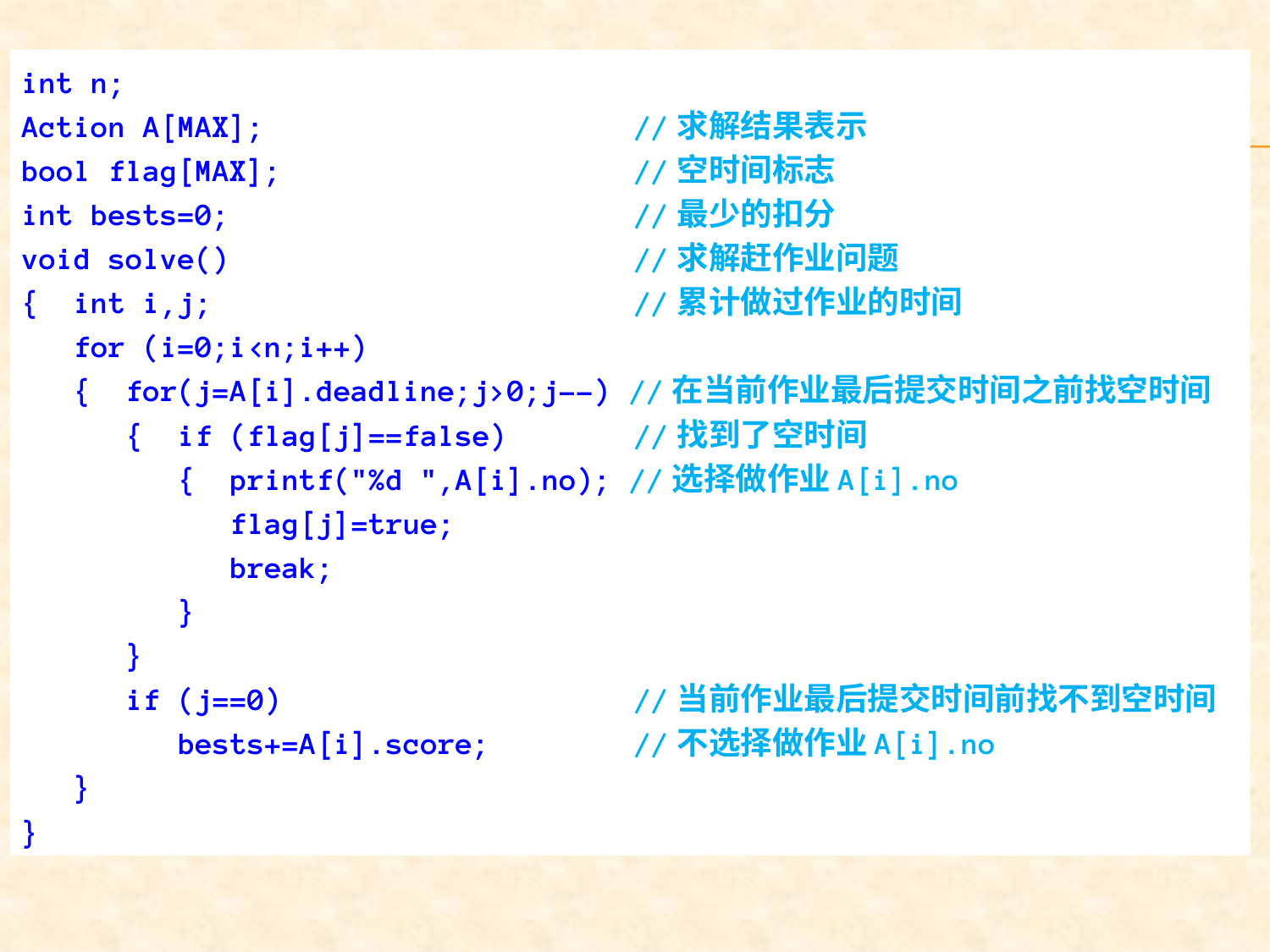

int n;
Action A[MAX];			      //求解结果表示
bool flag[MAX];		      //空时间标志
int bests=0;			      //最少的扣分
void solve()			      //求解赶作业问题
{  int i,j;			      //累计做过作业的时间
   for (i=0;i<n;i++)
   {  for(j=A[i].deadline;j>0;j--) //在当前作业最后提交时间之前找空时间
      {  if (flag[j]==false)	      //找到了空时间
         {  printf("%d ",A[i].no); //选择做作业A[i].no
            flag[j]=true;
            break;
         }
      }
      if (j==0)		      //当前作业最后提交时间前找不到空时间
         bests+=A[i].score;	      //不选择做作业A[i].no
   }
}